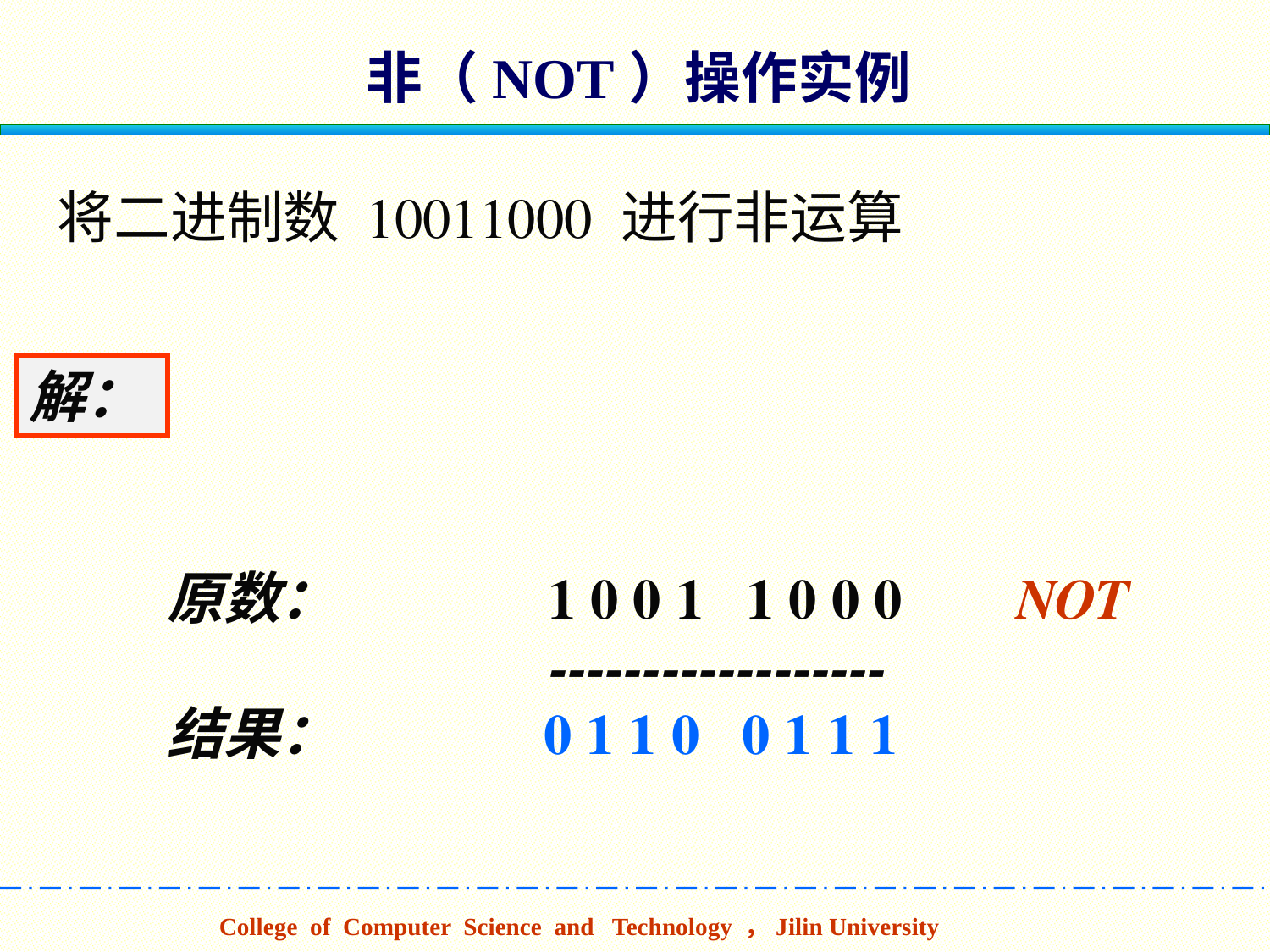

非（NOT）操作实例
将二进制数 10011000 进行非运算
解：
原数：  		1 0 0 1   1 0 0 0        NOT
                           ------------------
结果：               0 1 1 0   0 1 1 1